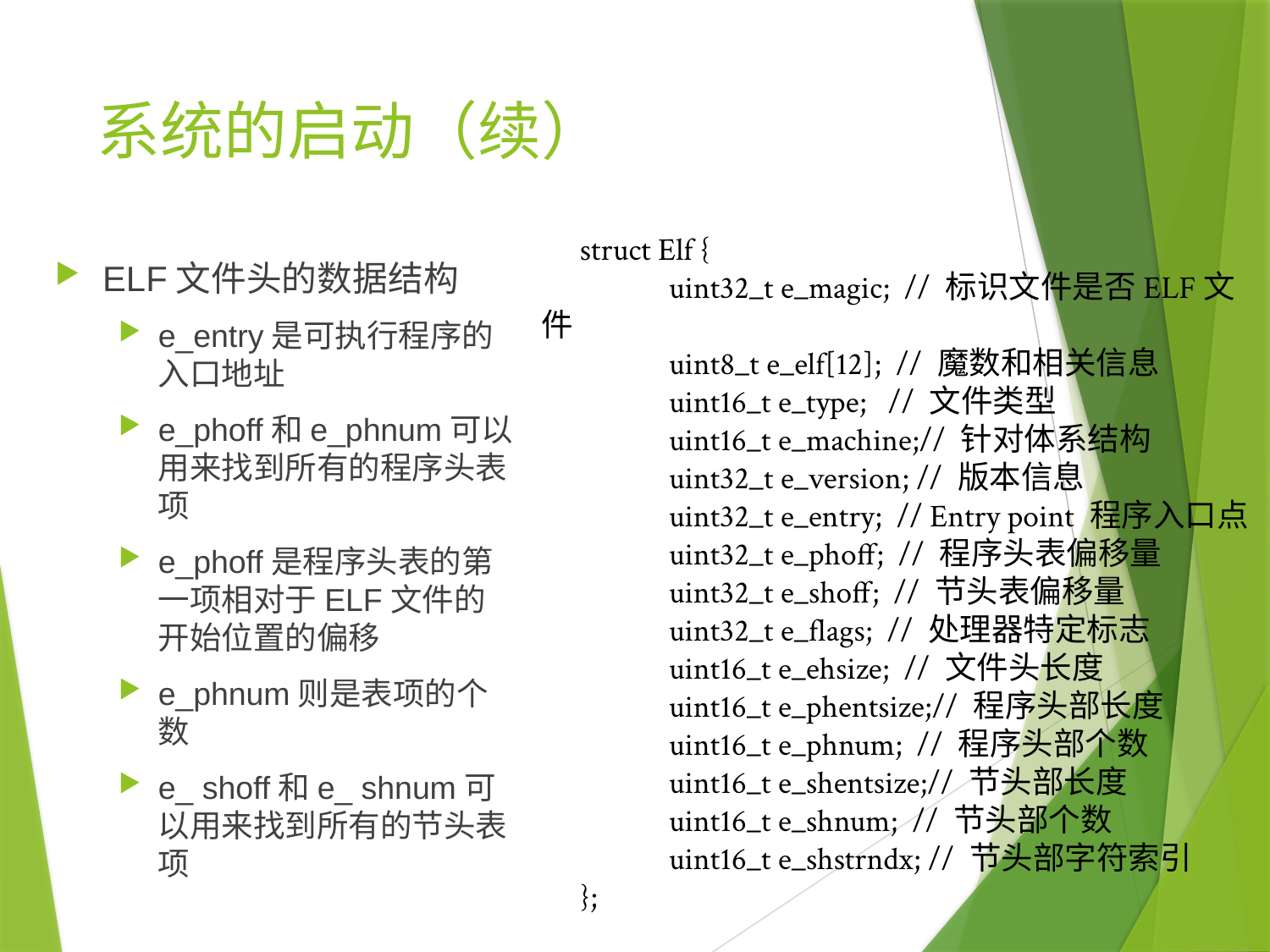

# 系统的启动（续）
struct Elf {
	uint32_t e_magic;  // 标识文件是否ELF文件
	uint8_t e_elf[12];  // 魔数和相关信息
	uint16_t e_type;   // 文件类型
	uint16_t e_machine;// 针对体系结构
	uint32_t e_version; // 版本信息
	uint32_t e_entry;  // Entry point 程序入口点
	uint32_t e_phoff;  // 程序头表偏移量
	uint32_t e_shoff;  // 节头表偏移量
	uint32_t e_flags;  // 处理器特定标志
	uint16_t e_ehsize;  // 文件头长度
	uint16_t e_phentsize;// 程序头部长度
	uint16_t e_phnum;  // 程序头部个数
	uint16_t e_shentsize;// 节头部长度
	uint16_t e_shnum;  // 节头部个数
	uint16_t e_shstrndx; // 节头部字符索引
};
ELF文件头的数据结构
e_entry是可执行程序的入口地址
e_phoff和e_phnum可以用来找到所有的程序头表项
e_phoff是程序头表的第一项相对于ELF文件的开始位置的偏移
e_phnum则是表项的个数
e_ shoff和e_ shnum可以用来找到所有的节头表项